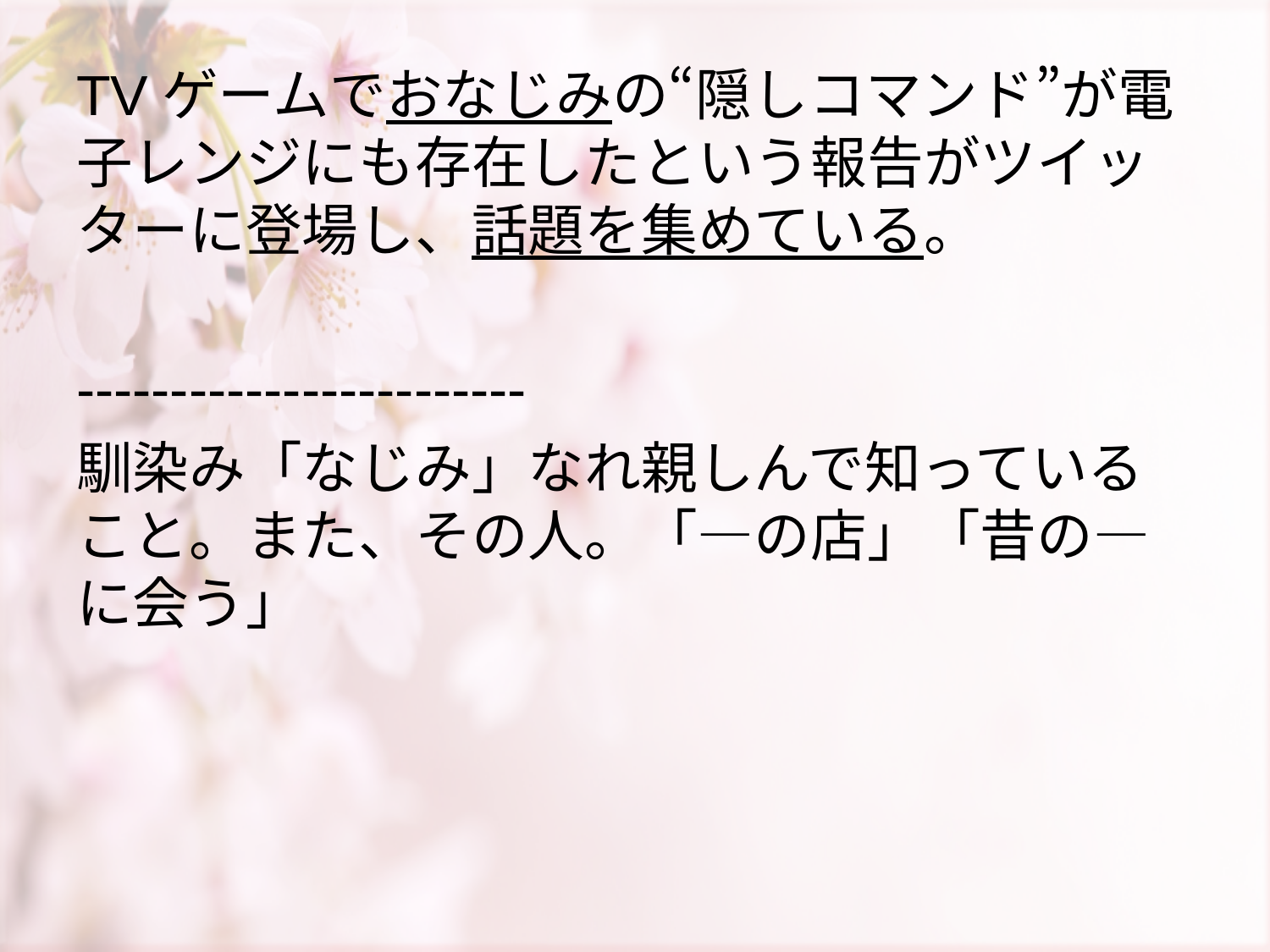

TVゲームでおなじみの“隠しコマンド”が電子レンジにも存在したという報告がツイッターに登場し、話題を集めている。

------------------------
馴染み「なじみ」なれ親しんで知っていること。また、その人。「―の店」「昔の―に会う」